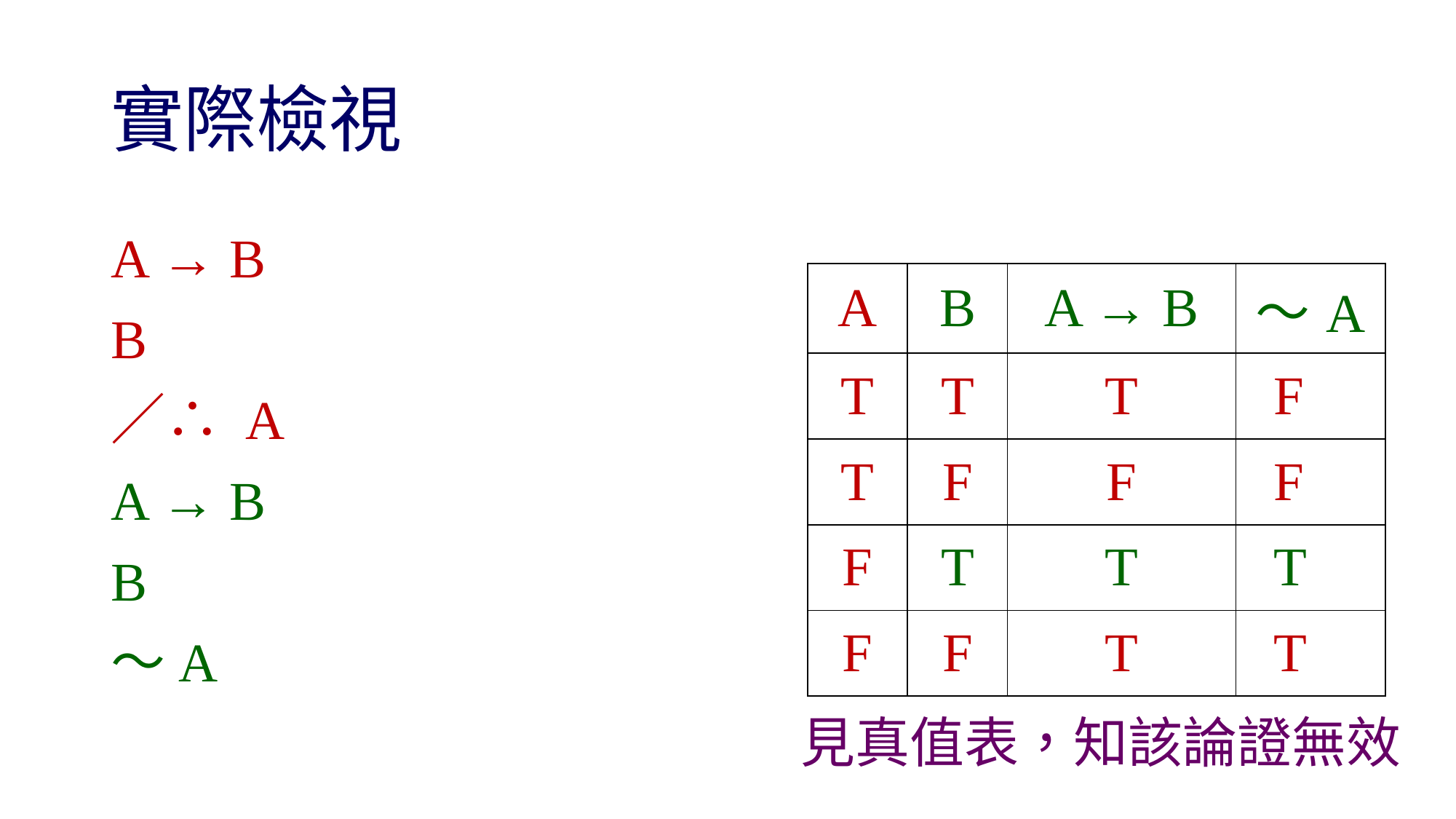

# 實際檢視
A → B
B
／∴ A
A → B
B
～A
見真值表，知該論證無效
| A | B | A → B | ～A |
| --- | --- | --- | --- |
| T | T | T | F |
| T | F | F | F |
| F | T | T | T |
| F | F | T | T |